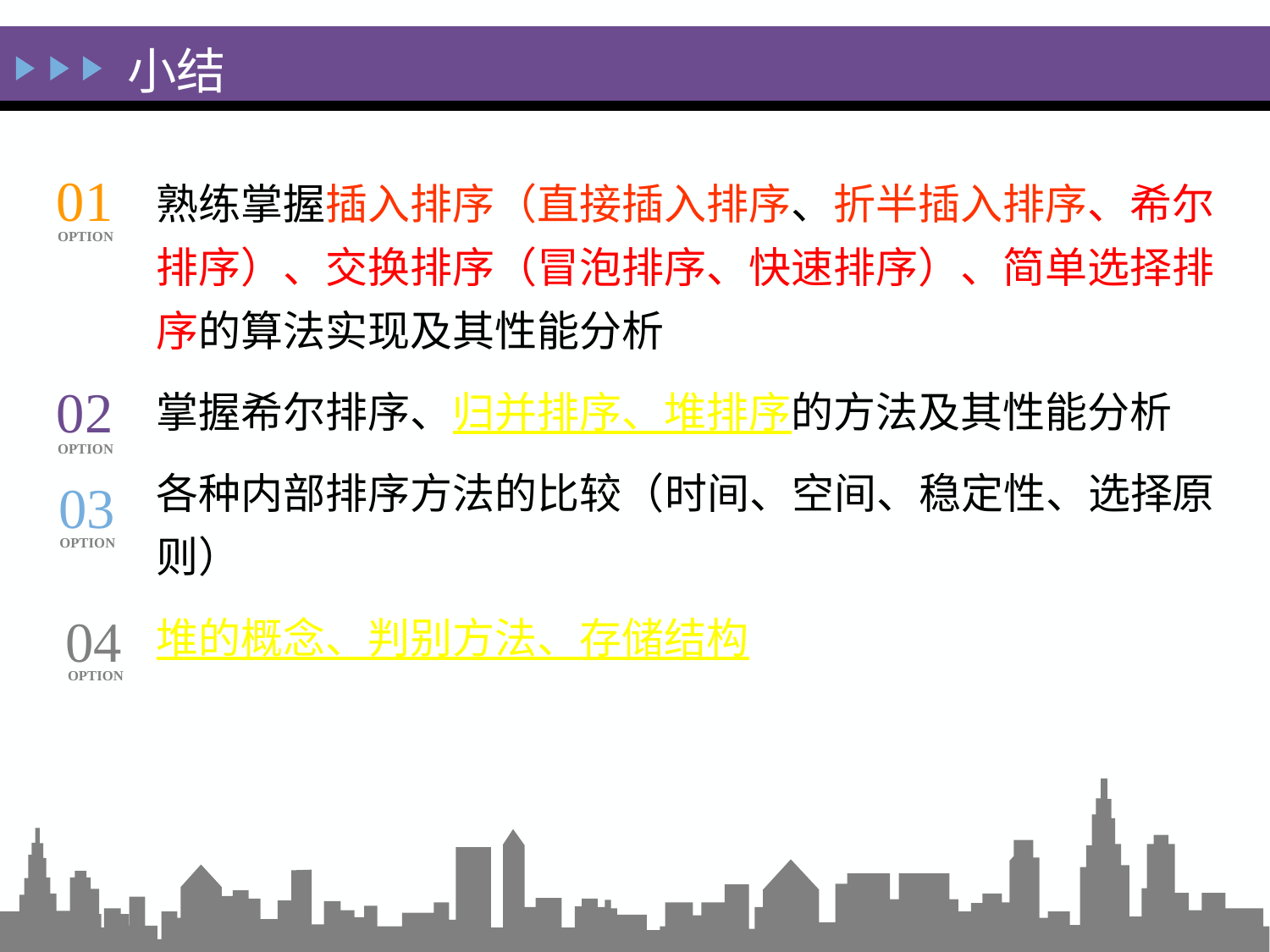

小结
熟练掌握插入排序（直接插入排序、折半插入排序、希尔排序）、交换排序（冒泡排序、快速排序）、简单选择排序的算法实现及其性能分析
掌握希尔排序、归并排序、堆排序的方法及其性能分析
各种内部排序方法的比较（时间、空间、稳定性、选择原则）
堆的概念、判别方法、存储结构
01
OPTION
02
OPTION
03
OPTION
04
OPTION